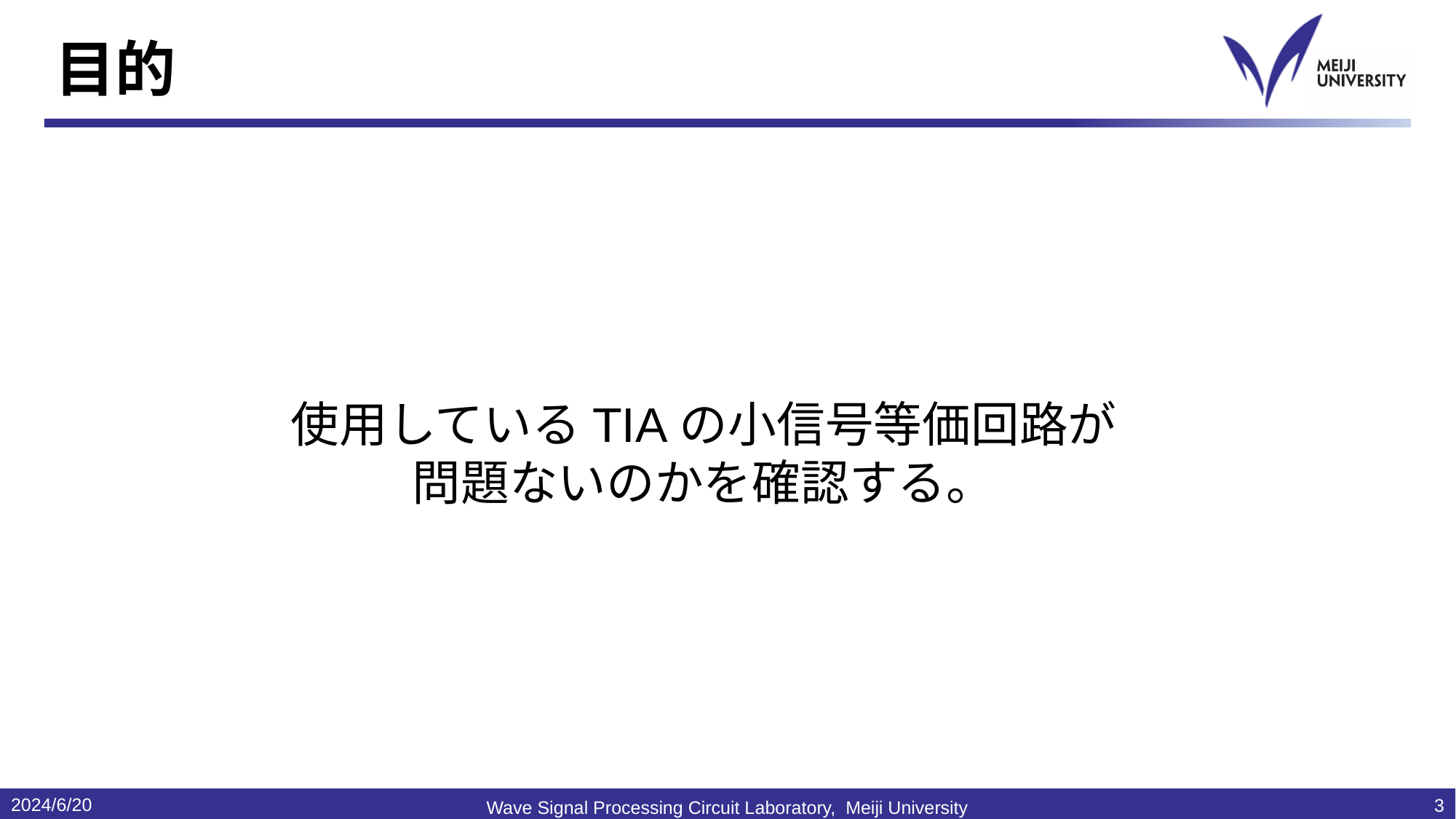

# 目的
使用しているTIAの小信号等価回路が
問題ないのかを確認する。
2024/6/20
3
Wave Signal Processing Circuit Laboratory,  Meiji University